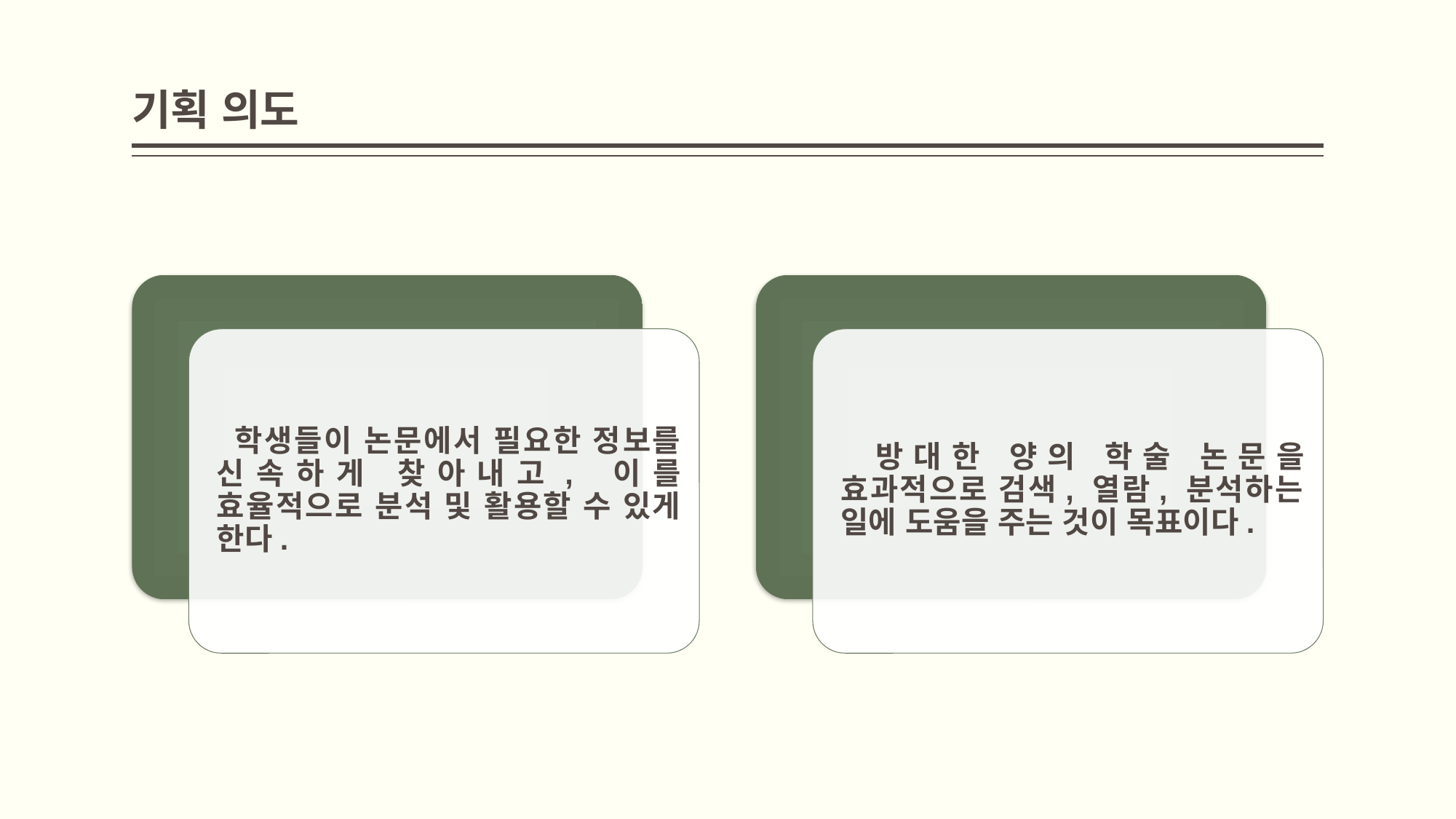

# 기획 의도
 학생들이 논문에서 필요한 정보를 신속하게 찾아내고, 이를 효율적으로 분석 및 활용할 수 있게 한다.
 방대한 양의 학술 논문을 효과적으로 검색, 열람, 분석하는
일에 도움을 주는 것이 목표이다.